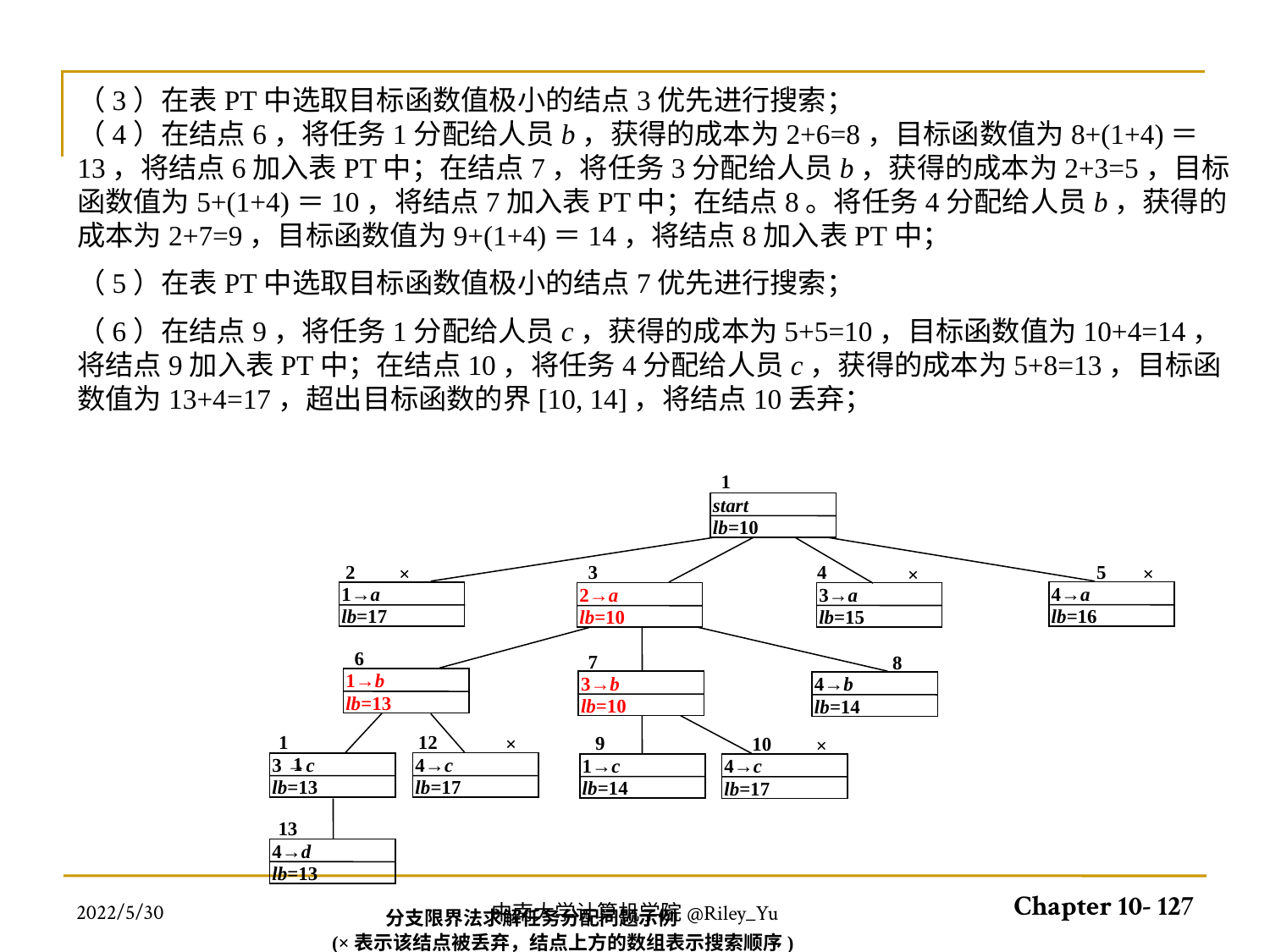

（3）在表PT中选取目标函数值极小的结点3优先进行搜索；
（4）在结点6，将任务1分配给人员b，获得的成本为2+6=8，目标函数值为8+(1+4)＝13，将结点6加入表PT中；在结点7，将任务3分配给人员b，获得的成本为2+3=5，目标函数值为5+(1+4)＝10，将结点7加入表PT中；在结点8。将任务4分配给人员b，获得的成本为2+7=9，目标函数值为9+(1+4)＝14，将结点8加入表PT中；
（5）在表PT中选取目标函数值极小的结点7优先进行搜索；
（6）在结点9，将任务1分配给人员c，获得的成本为5+5=10，目标函数值为10+4=14，将结点9加入表PT中；在结点10，将任务4分配给人员c，获得的成本为5+8=13，目标函数值为13+4=17，超出目标函数的界[10, 14]，将结点10丢弃；
1
start
lb=10

3
5
2
4
×
×
×
4→a
lb=16
1→a
lb=17
2→a
lb=10
3→a
lb=15

6
7
8
1→b
lb=13
3→b
lb=10
4→b
lb=14

1       1
12
9
×
10
×
4→c
lb=17
3 →c
lb=13
1→c
lb=14
4→c
lb=17

13
4→d
lb=13

           分支限界法求解任务分配问题示例
(×表示该结点被丢弃，结点上方的数组表示搜索顺序)
2022/5/30
Chapter 10- 127
中南大学计算机学院@Riley_Yu